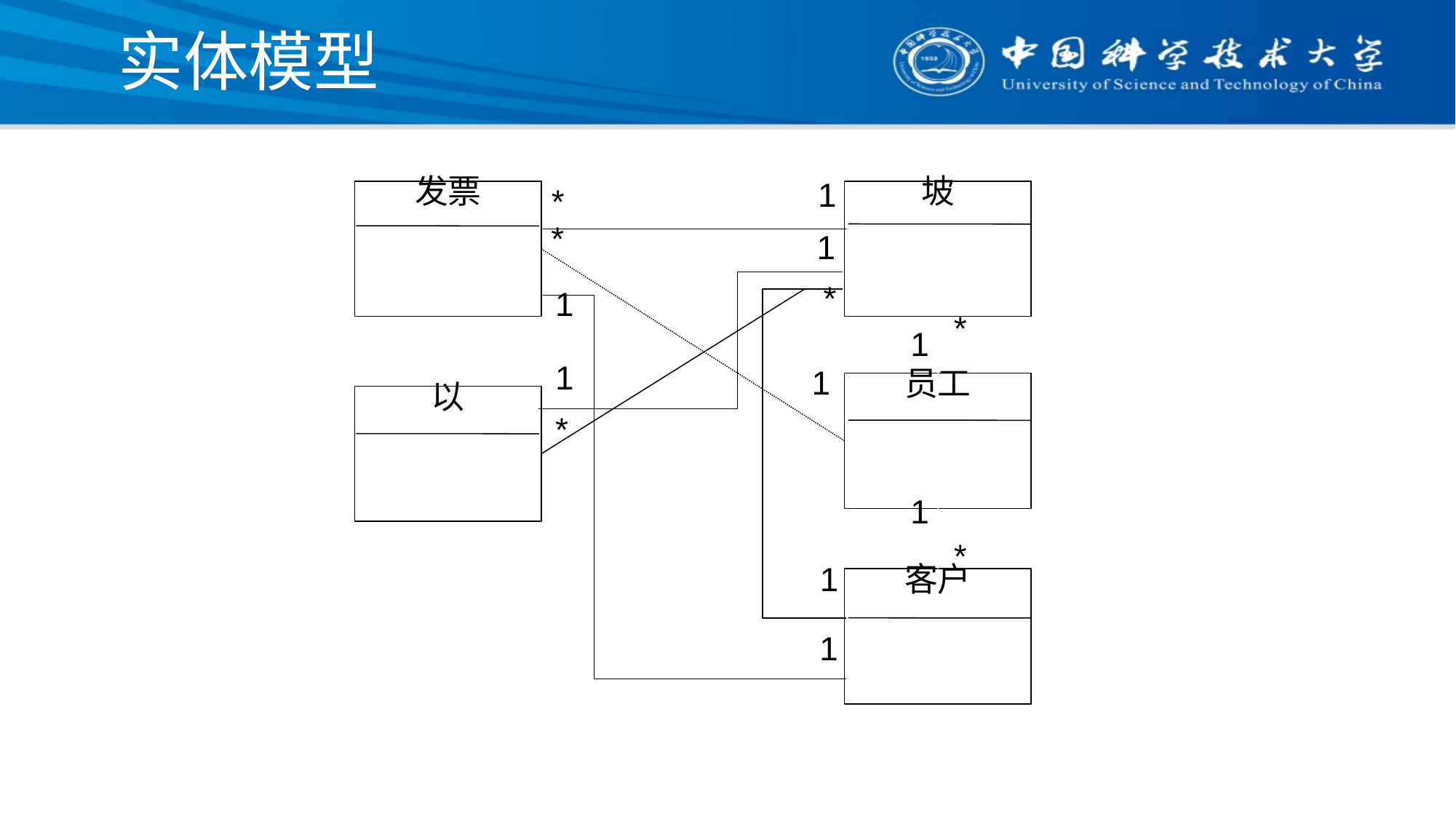

# 实体模型
发票
坡
1
*

*
1

*

1

*
1
1
1
员工
以
*

1
*
客户
1

1